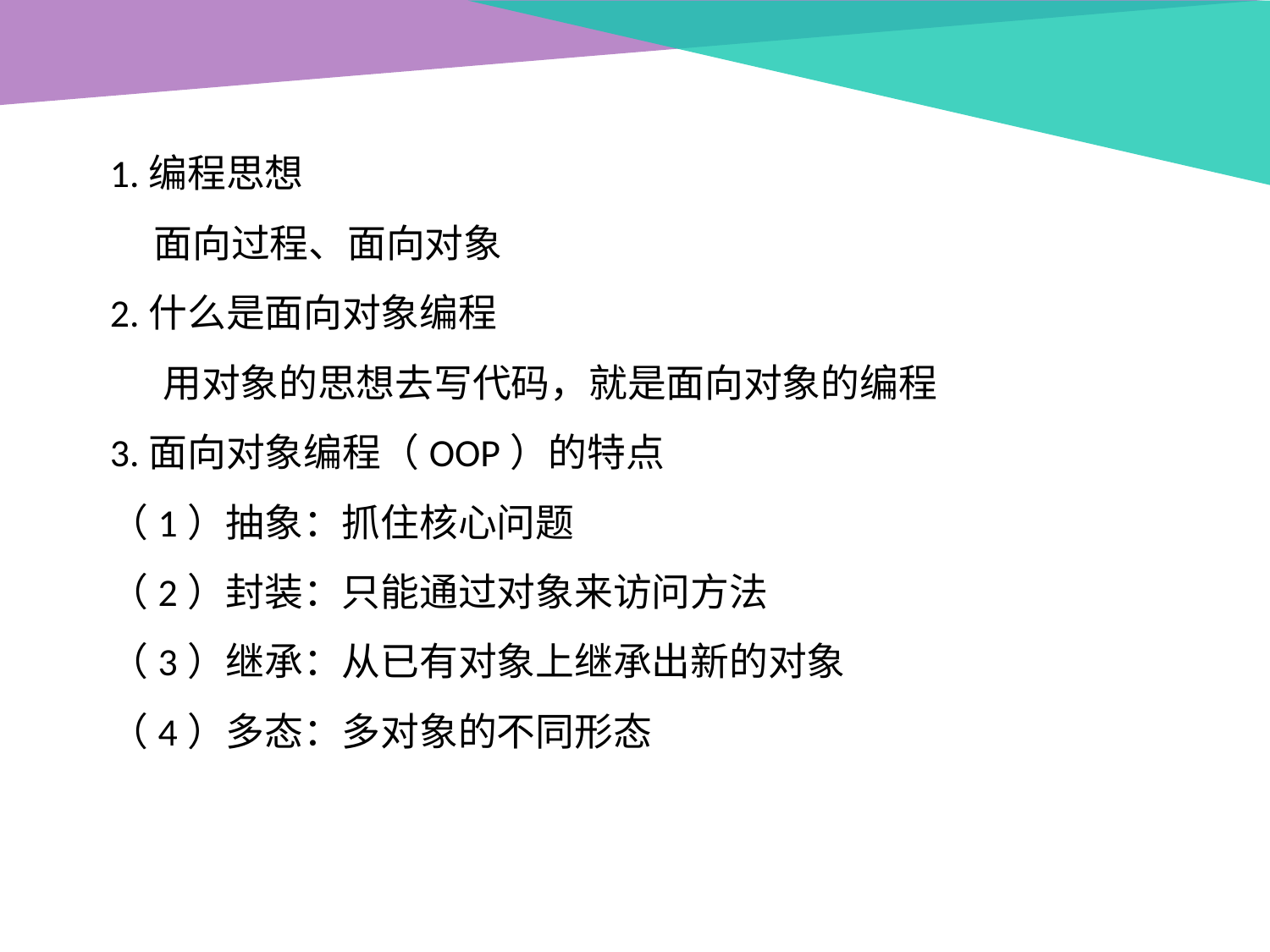

1.编程思想
    面向过程、面向对象
2.什么是面向对象编程
     用对象的思想去写代码，就是面向对象的编程
3.面向对象编程（OOP）的特点
（1）抽象：抓住核心问题
（2）封装：只能通过对象来访问方法
（3）继承：从已有对象上继承出新的对象
（4）多态：多对象的不同形态